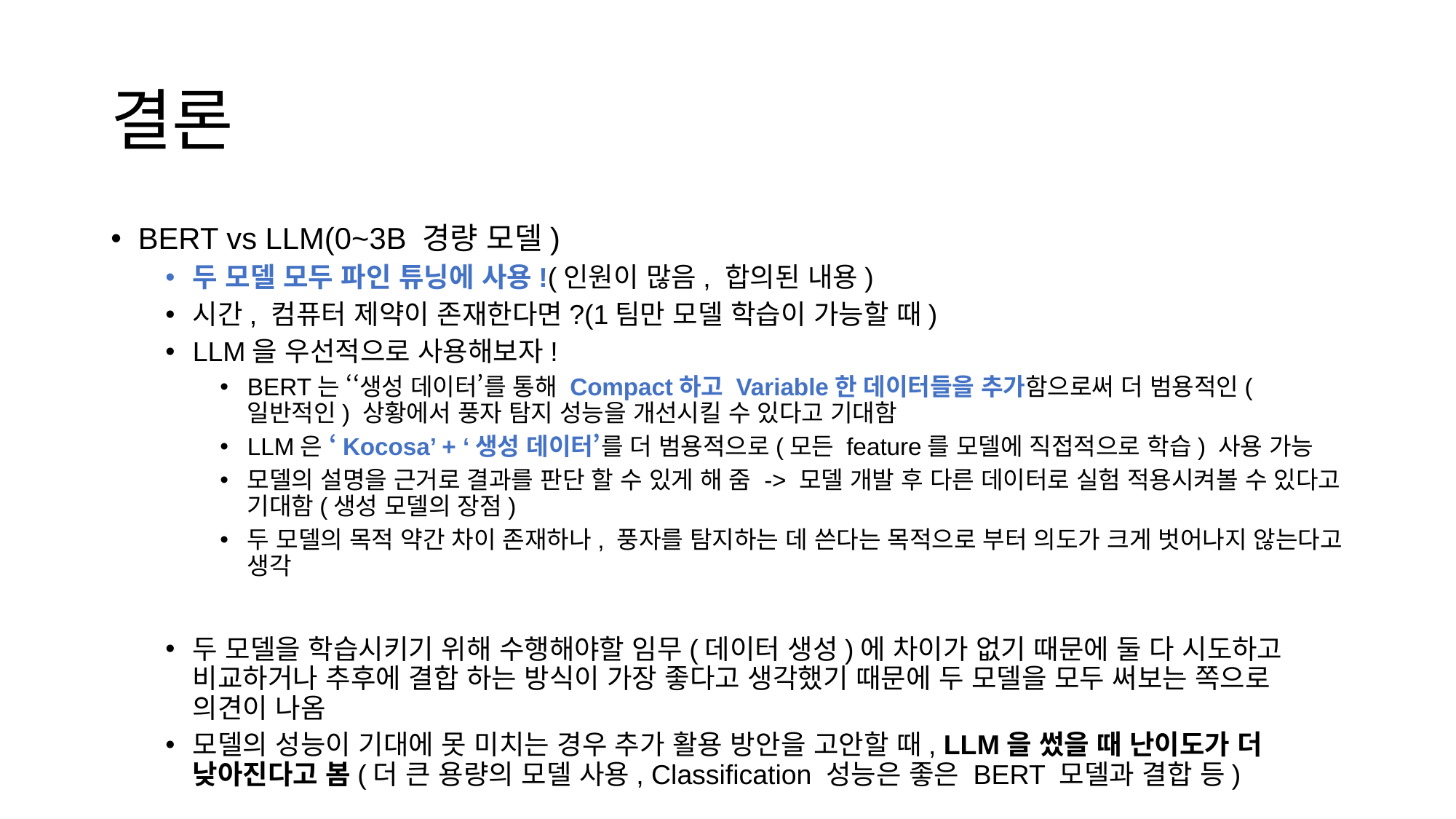

# 결론
BERT vs LLM(0~3B 경량 모델)
두 모델 모두 파인 튜닝에 사용!(인원이 많음, 합의된 내용)
시간, 컴퓨터 제약이 존재한다면?(1팀만 모델 학습이 가능할 때)
LLM을 우선적으로 사용해보자!
BERT는 ‘‘생성 데이터’를 통해 Compact하고 Variable한 데이터들을 추가함으로써 더 범용적인(일반적인) 상황에서 풍자 탐지 성능을 개선시킬 수 있다고 기대함
LLM은 ‘Kocosa’ + ‘생성 데이터’를 더 범용적으로(모든 feature를 모델에 직접적으로 학습) 사용 가능
모델의 설명을 근거로 결과를 판단 할 수 있게 해 줌 -> 모델 개발 후 다른 데이터로 실험 적용시켜볼 수 있다고 기대함(생성 모델의 장점)
두 모델의 목적 약간 차이 존재하나, 풍자를 탐지하는 데 쓴다는 목적으로 부터 의도가 크게 벗어나지 않는다고 생각

두 모델을 학습시키기 위해 수행해야할 임무(데이터 생성)에 차이가 없기 때문에 둘 다 시도하고 비교하거나 추후에 결합 하는 방식이 가장 좋다고 생각했기 때문에 두 모델을 모두 써보는 쪽으로 의견이 나옴
모델의 성능이 기대에 못 미치는 경우 추가 활용 방안을 고안할 때, LLM을 썼을 때 난이도가 더 낮아진다고 봄(더 큰 용량의 모델 사용, Classification 성능은 좋은 BERT 모델과 결합 등)